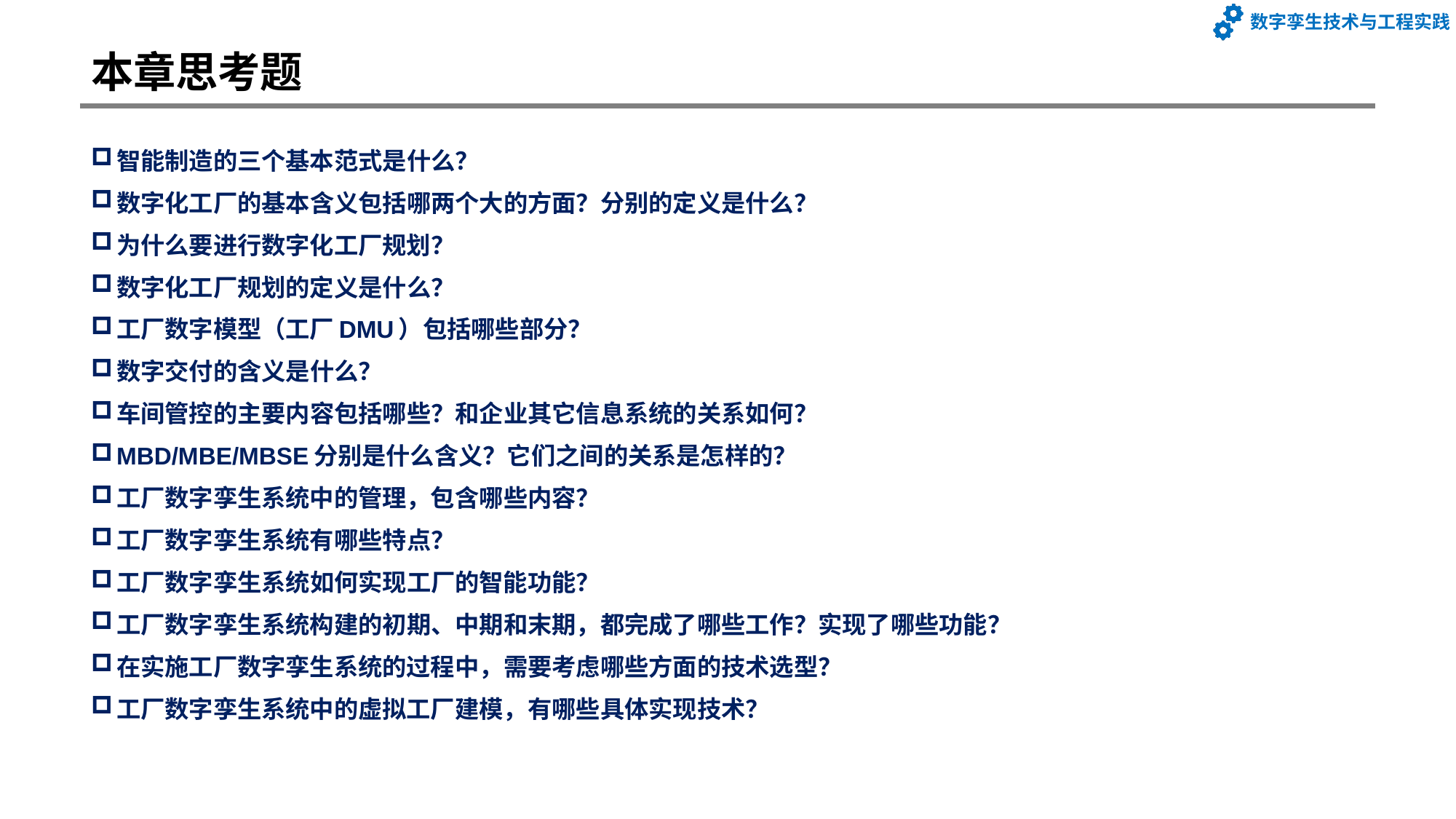

# 本章思考题
智能制造的三个基本范式是什么？
数字化工厂的基本含义包括哪两个大的方面？分别的定义是什么？
为什么要进行数字化工厂规划？
数字化工厂规划的定义是什么？
工厂数字模型（工厂DMU）包括哪些部分？
数字交付的含义是什么？
车间管控的主要内容包括哪些？和企业其它信息系统的关系如何？
MBD/MBE/MBSE分别是什么含义？它们之间的关系是怎样的？
工厂数字孪生系统中的管理，包含哪些内容？
工厂数字孪生系统有哪些特点？
工厂数字孪生系统如何实现工厂的智能功能？
工厂数字孪生系统构建的初期、中期和末期，都完成了哪些工作？实现了哪些功能？
在实施工厂数字孪生系统的过程中，需要考虑哪些方面的技术选型？
工厂数字孪生系统中的虚拟工厂建模，有哪些具体实现技术？

47